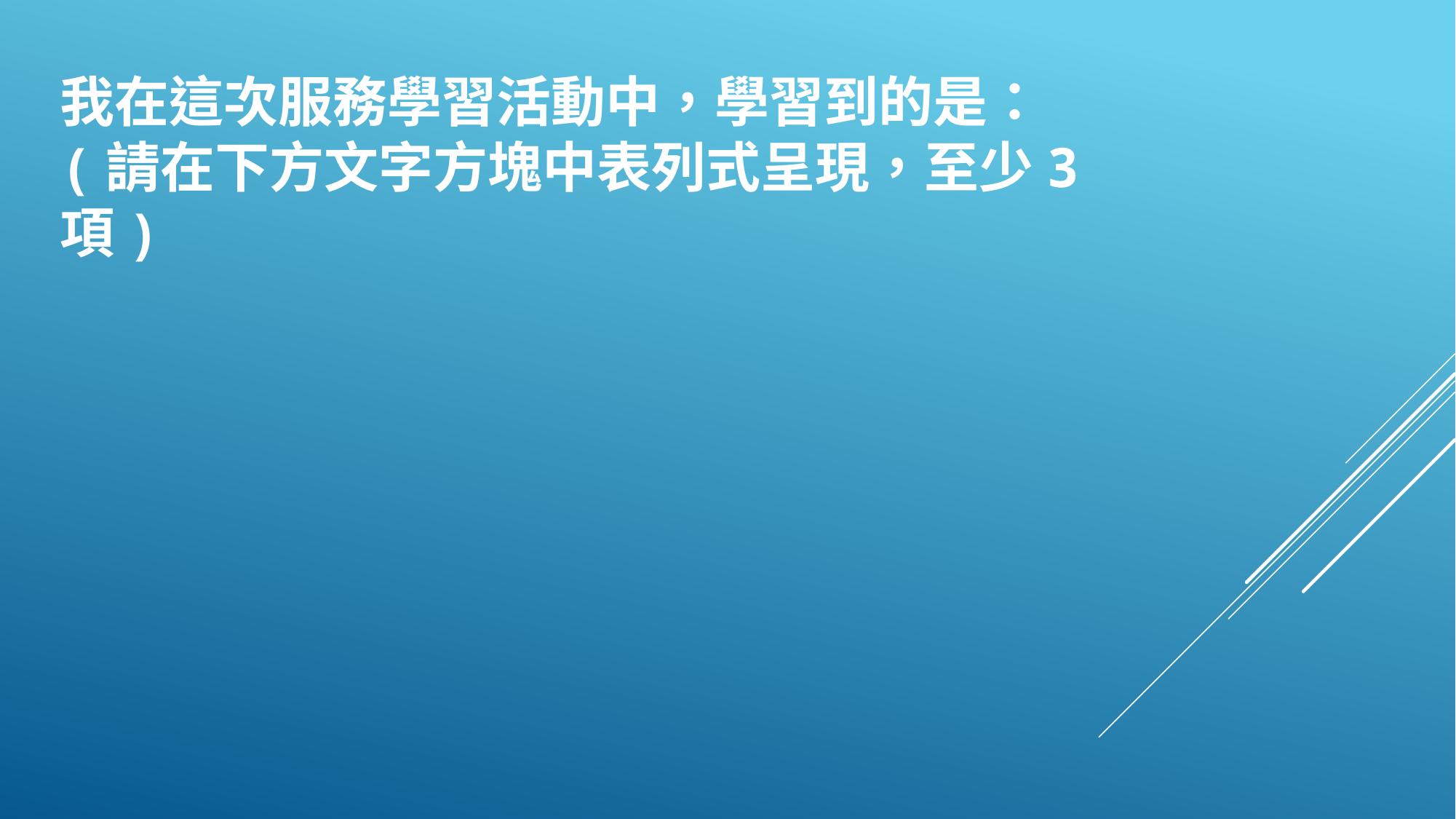

# 我在這次服務學習活動中，學習到的是：(請在下方文字方塊中表列式呈現，至少3項)